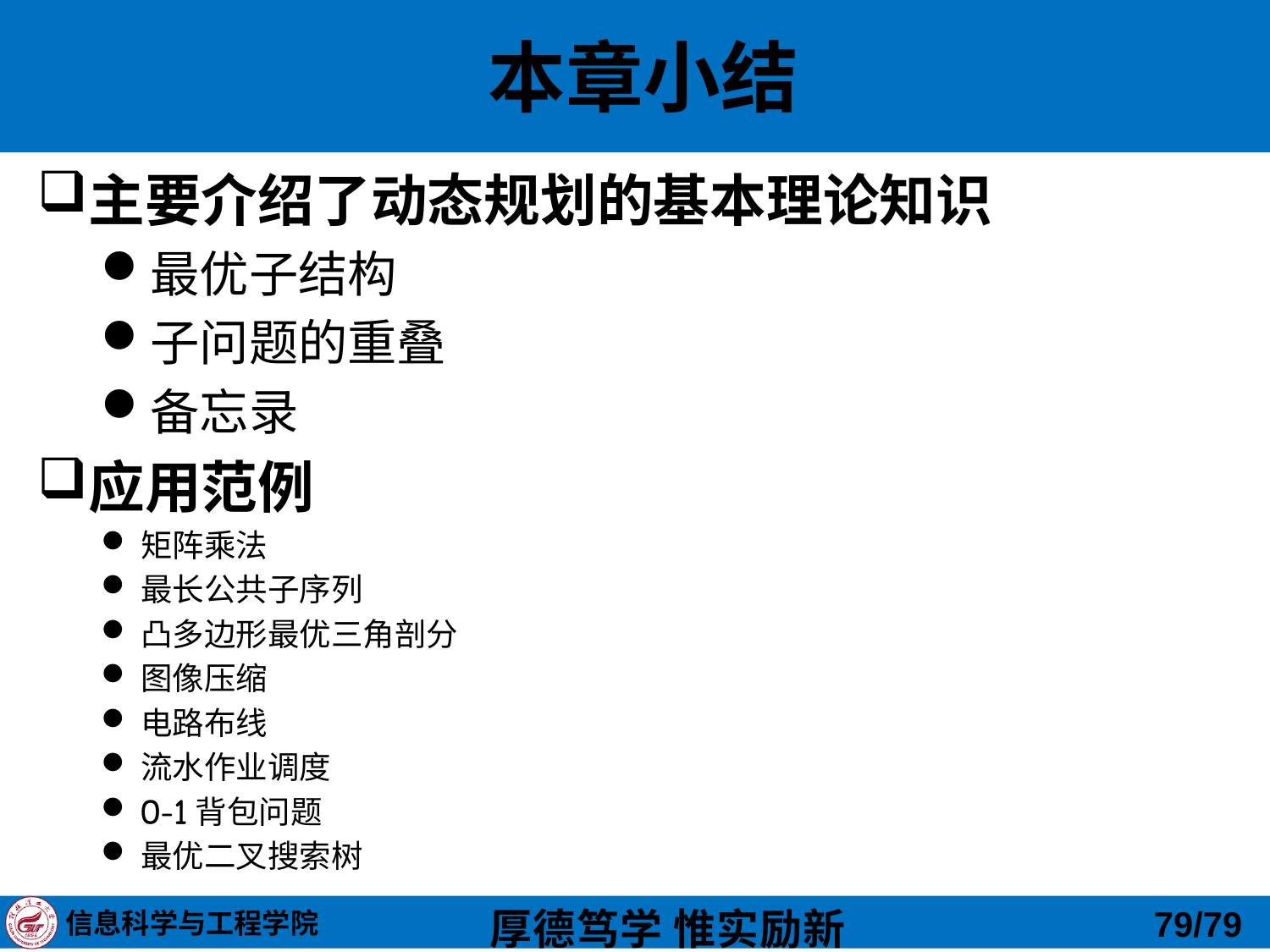

# 本章小结
主要介绍了动态规划的基本理论知识
最优子结构
子问题的重叠
备忘录
应用范例
矩阵乘法
最长公共子序列
凸多边形最优三角剖分
图像压缩
电路布线
流水作业调度
0-1背包问题
最优二叉搜索树

79/79